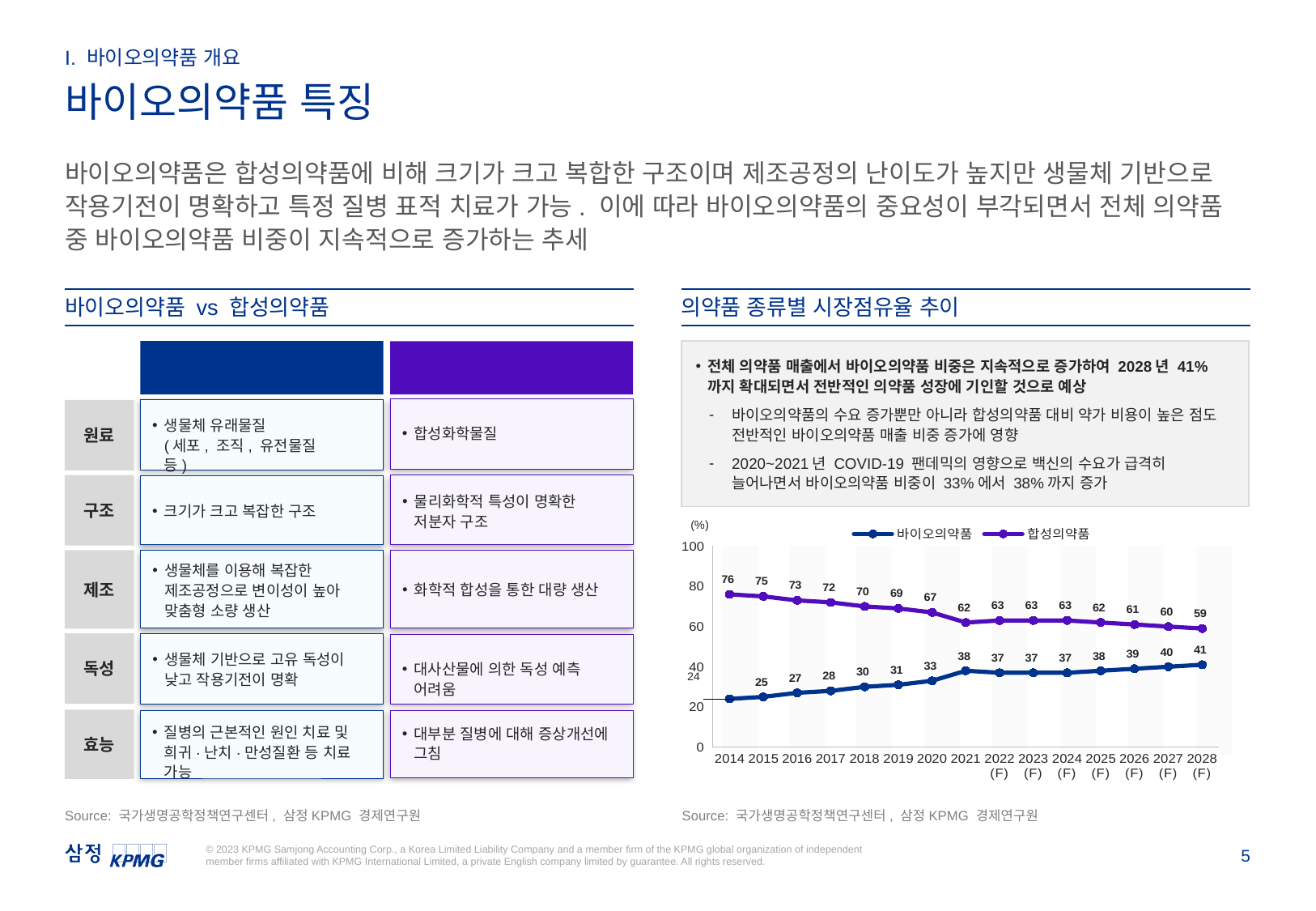

I. 바이오의약품 개요
바이오의약품 특징
바이오의약품은 합성의약품에 비해 크기가 크고 복합한 구조이며 제조공정의 난이도가 높지만 생물체 기반으로 작용기전이 명확하고 특정 질병 표적 치료가 가능. 이에 따라 바이오의약품의 중요성이 부각되면서 전체 의약품 중 바이오의약품 비중이 지속적으로 증가하는 추세
바이오의약품 vs 합성의약품
의약품 종류별 시장점유율 추이
전체 의약품 매출에서 바이오의약품 비중은 지속적으로 증가하여 2028년 41%까지 확대되면서 전반적인 의약품 성장에 기인할 것으로 예상
바이오의약품의 수요 증가뿐만 아니라 합성의약품 대비 약가 비용이 높은 점도 전반적인 바이오의약품 매출 비중 증가에 영향
2020~2021년 COVID-19 팬데믹의 영향으로 백신의 수요가 급격히 늘어나면서 바이오의약품 비중이 33%에서 38%까지 증가
바이오의약품
합성의약품

원료
생물체 유래물질           (세포, 조직, 유전물질 등)
합성화학물질
구조

물리화학적 특성이 명확한 저분자 구조
크기가 크고 복잡한 구조
(%)

### Chart

| Category | 바이오의약품 | 합성의약품 |
|---|---|---|
| 2014 | 24.0 | 76.0 |
| 2015 | 25.0 | 75.0 |
| 2016 | 27.0 | 73.0 |
| 2017 | 28.0 | 72.0 |
| 2018 | 30.0 | 70.0 |
| 2019 | 31.0 | 69.0 |
| 2020 | 33.0 | 67.0 |
| 2021 | 38.0 | 62.0 |
| 2022(F) | 37.0 | 63.0 |
| 2023(F) | 37.0 | 63.0 |
| 2024(F) | 37.0 | 63.0 |
| 2025(F) | 38.0 | 62.0 |
| 2026(F) | 39.0 | 61.0 |
| 2027(F) | 40.0 | 60.0 |
| 2028(F) | 41.0 | 59.0 |

제조

생물체를 이용해 복잡한 제조공정으로 변이성이 높아 맞춤형 소량 생산
화학적 합성을 통한 대량 생산
독성

생물체 기반으로 고유 독성이 낮고 작용기전이 명확
대사산물에 의한 독성 예측 어려움
효능

질병의 근본적인 원인 치료 및 희귀·난치·만성질환 등 치료 가능
대부분 질병에 대해 증상개선에 그침
Source: 국가생명공학정책연구센터, 삼정KPMG 경제연구원
Source: 국가생명공학정책연구센터, 삼정KPMG 경제연구원